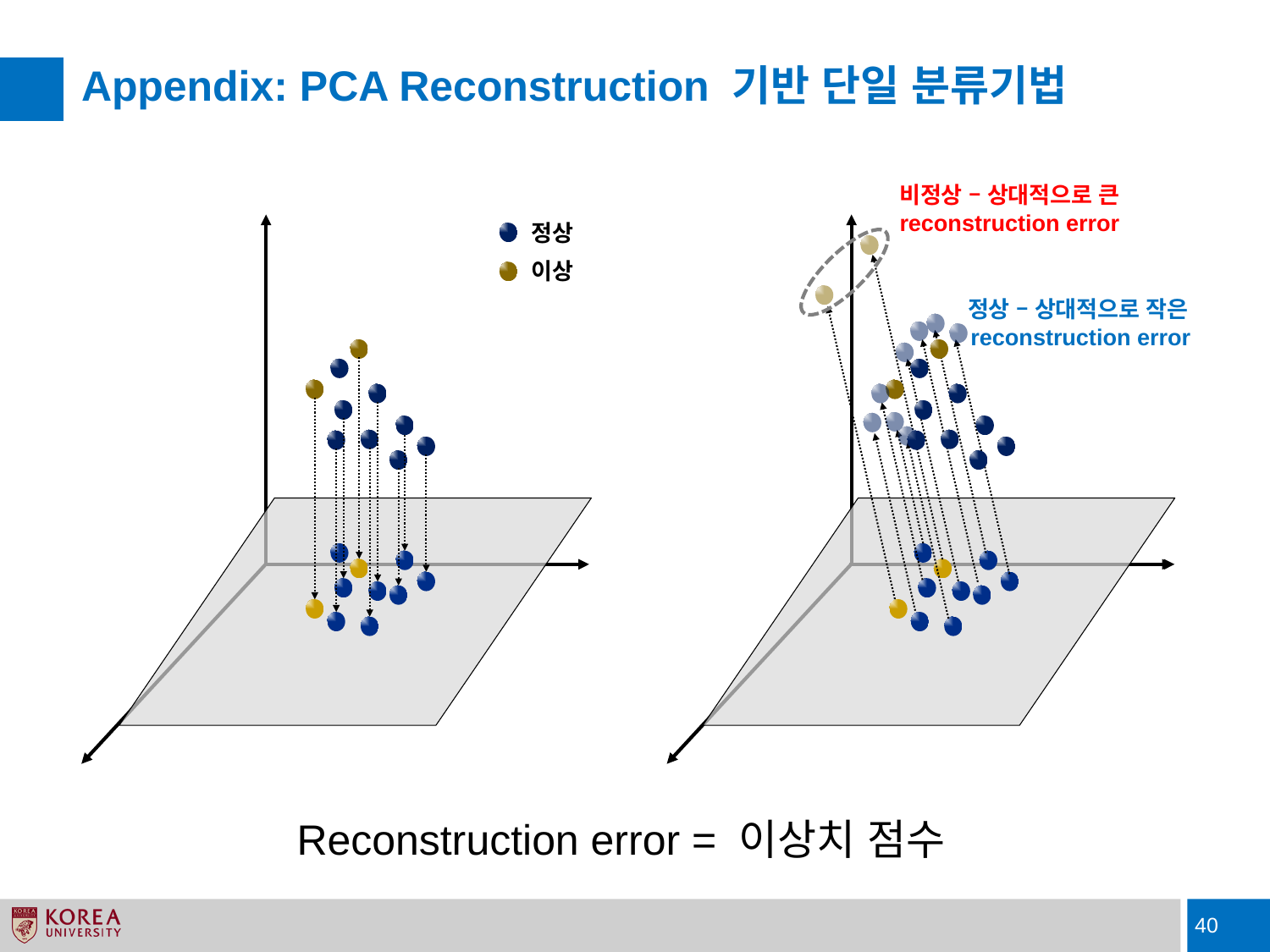

# Appendix: PCA Reconstruction 기반 단일 분류기법

비정상 – 상대적으로 큰 reconstruction error

정상 – 상대적으로 작은reconstruction error

정상

이상

Reconstruction error = 이상치 점수
40